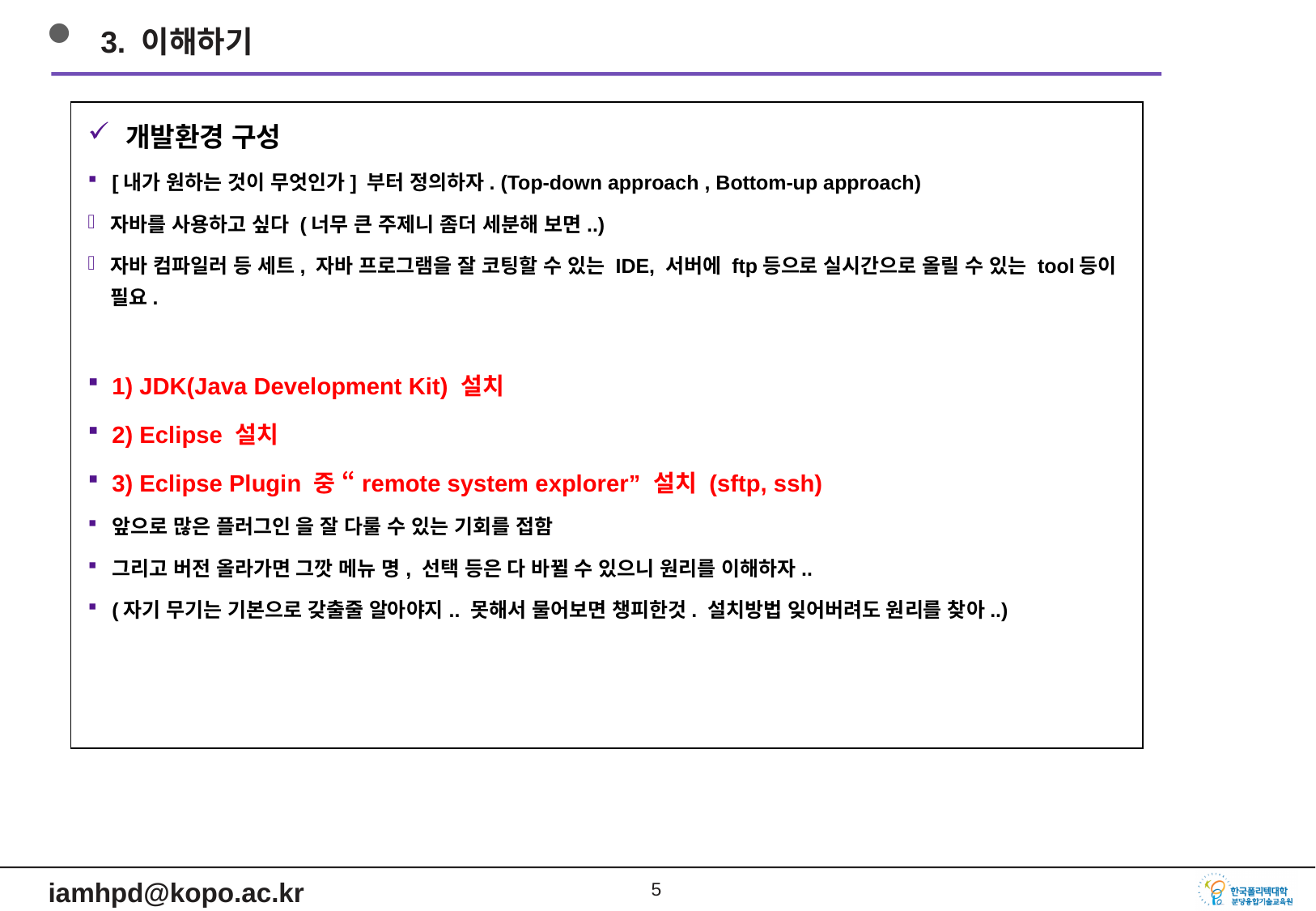

3. 이해하기
개발환경 구성
[내가 원하는 것이 무엇인가] 부터 정의하자. (Top-down approach , Bottom-up approach)
자바를 사용하고 싶다 (너무 큰 주제니 좀더 세분해 보면..)
자바 컴파일러 등 세트, 자바 프로그램을 잘 코팅할 수 있는 IDE, 서버에 ftp등으로 실시간으로 올릴 수 있는 tool등이 필요.

1) JDK(Java Development Kit) 설치
2) Eclipse 설치
3) Eclipse Plugin 중 “remote system explorer” 설치 (sftp, ssh)
앞으로 많은 플러그인 을 잘 다룰 수 있는 기회를 접함
그리고 버전 올라가면 그깟 메뉴 명, 선택 등은 다 바뀔 수 있으니 원리를 이해하자..
(자기 무기는 기본으로 갖출줄 알아야지.. 못해서 물어보면 챙피한것. 설치방법 잊어버려도 원리를 찾아..)

5